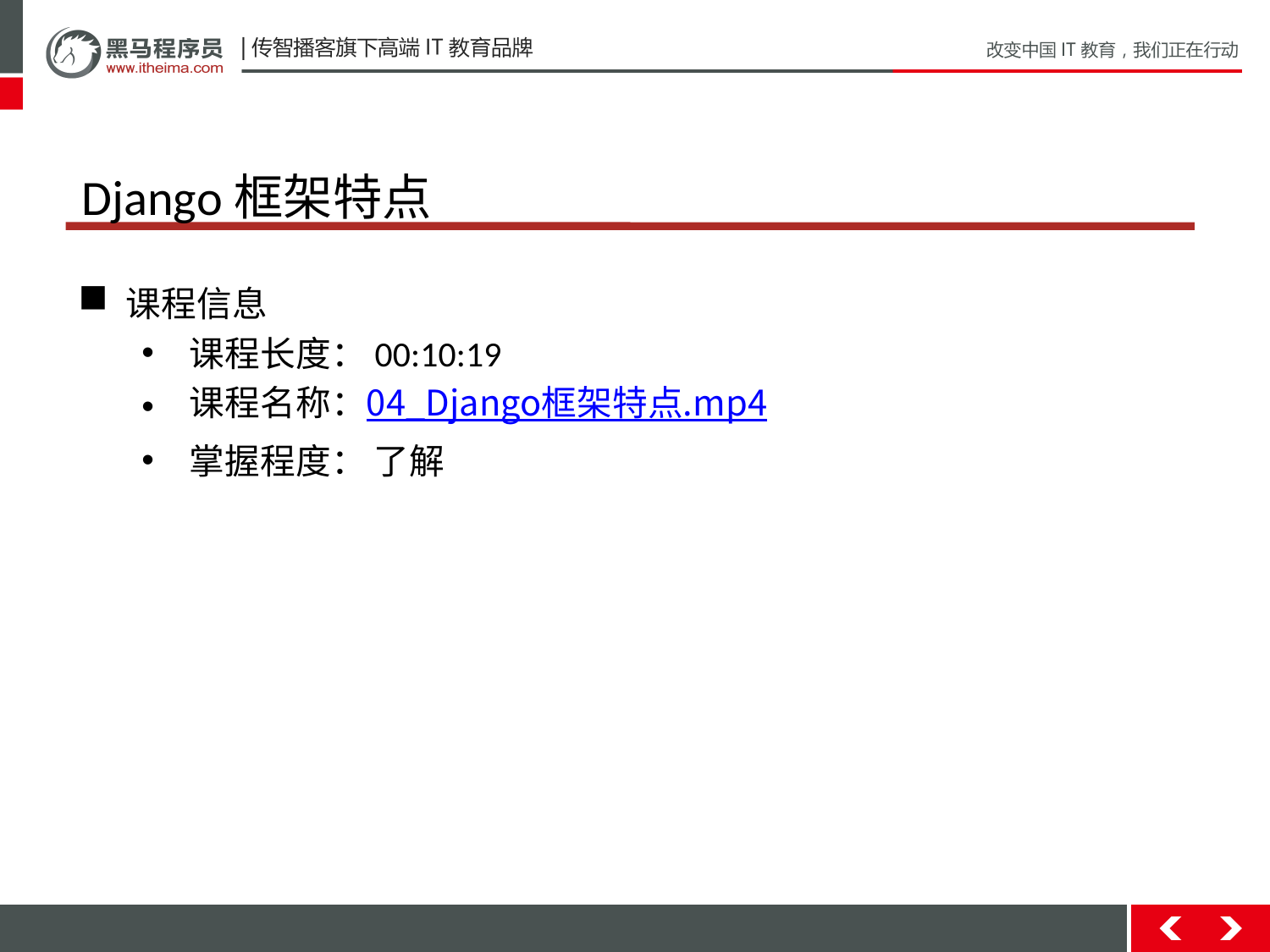

# Django框架特点

课程信息
课程长度：00:10:19
课程名称：04_Django框架特点.mp4
掌握程度： 了解